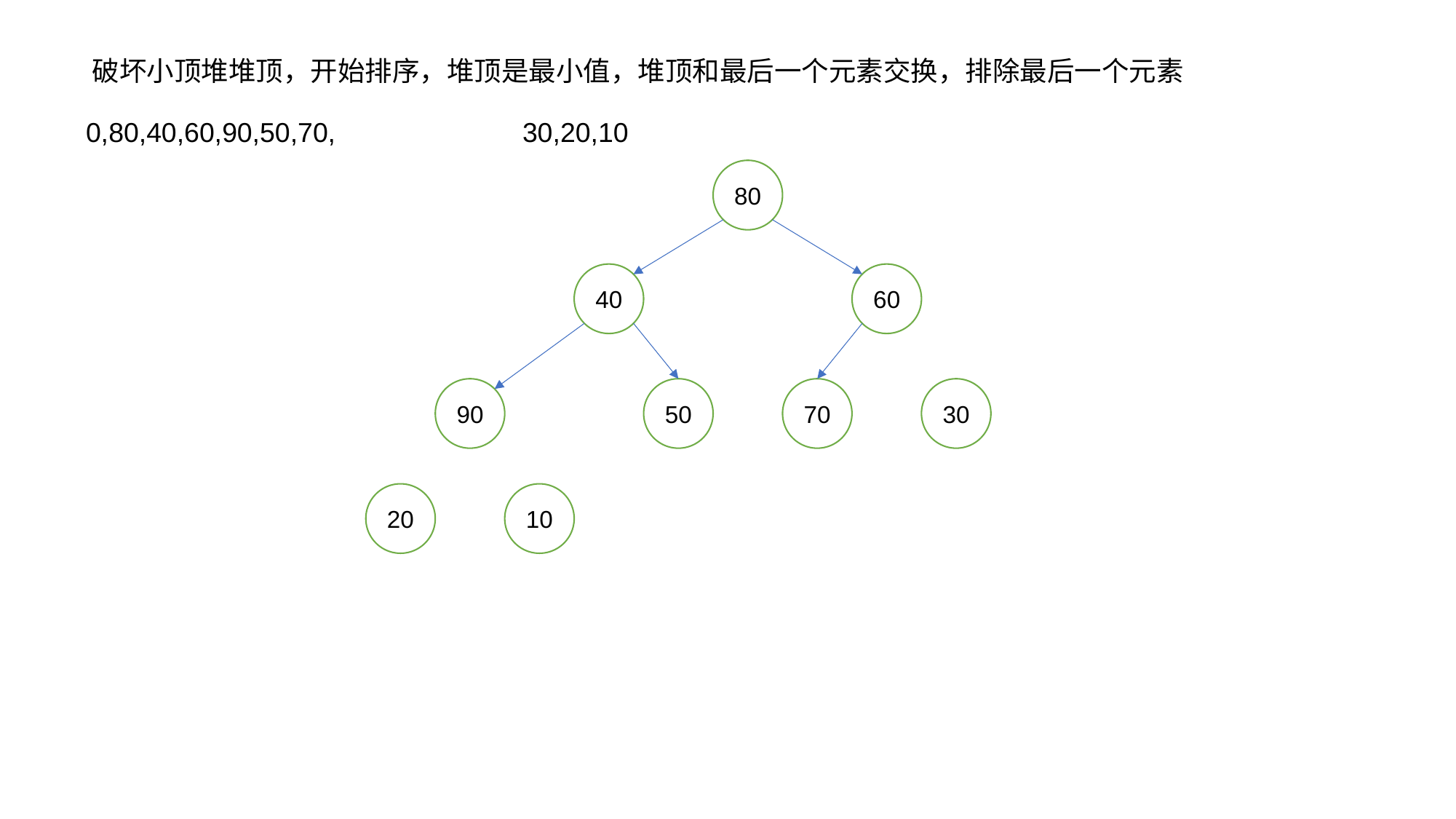

破坏小顶堆堆顶，开始排序，堆顶是最小值，堆顶和最后一个元素交换，排除最后一个元素
0,80,40,60,90,50,70,		30,20,10
80
60
40
90
50
70
30
10
20